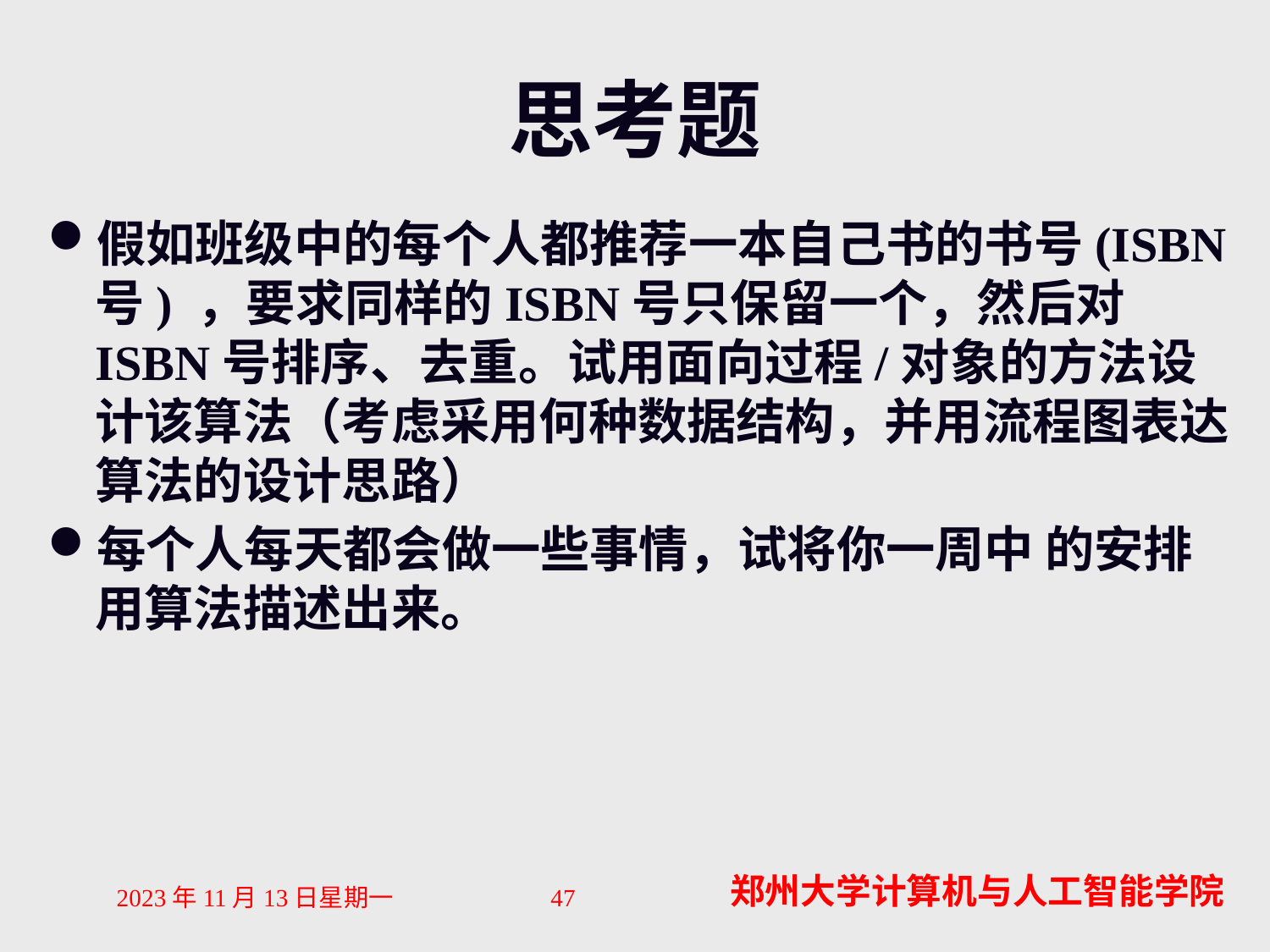

# 思考题
假如班级中的每个人都推荐一本自己书的书号(ISBN号) ，要求同样的ISBN号只保留一个，然后对ISBN号排序、去重。试用面向过程/对象的方法设计该算法（考虑采用何种数据结构，并用流程图表达算法的设计思路）
每个人每天都会做一些事情，试将你一周中 的安排用算法描述出来。